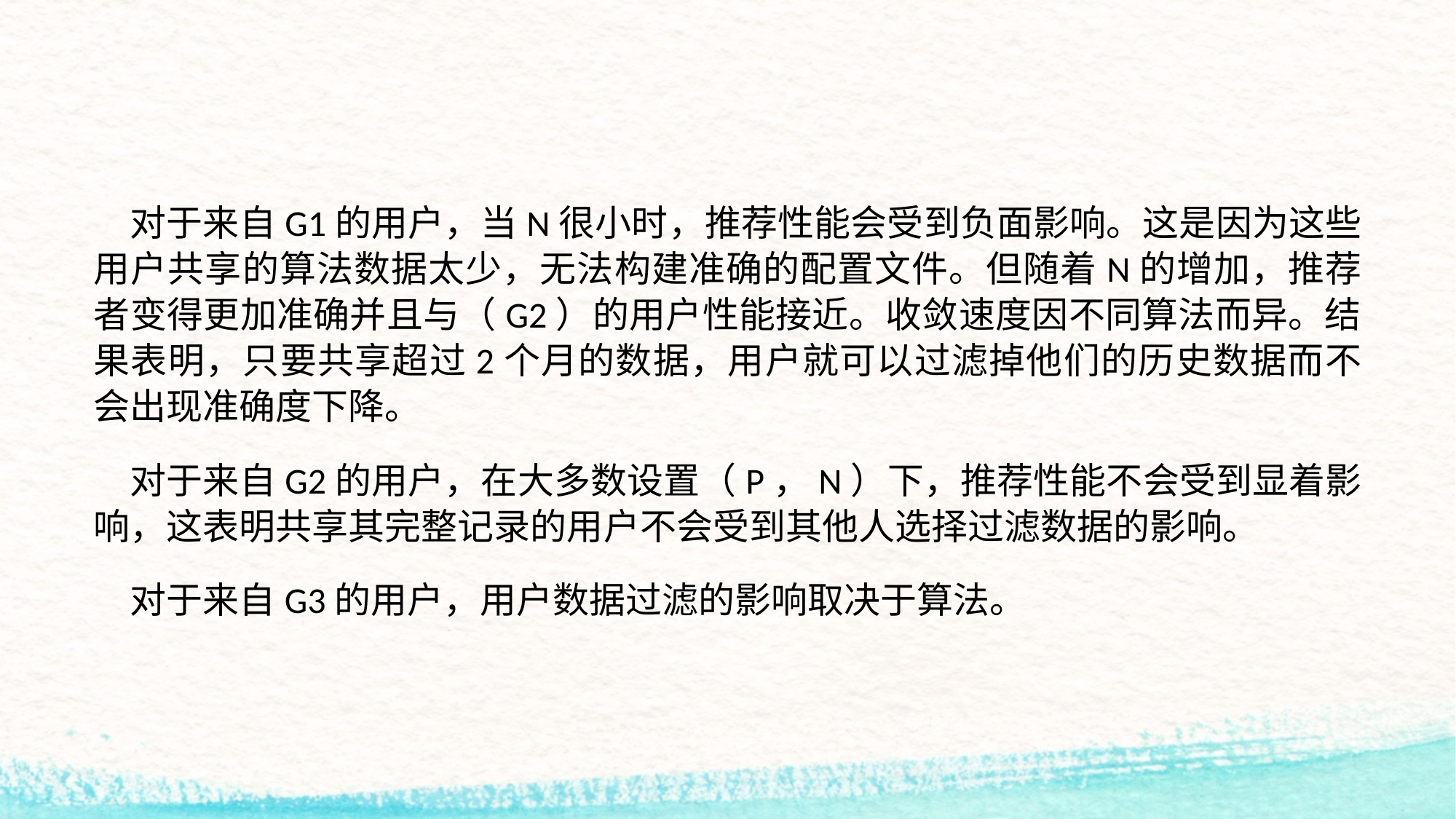

对于来自G1的用户，当N很小时，推荐性能会受到负面影响。这是因为这些用户共享的算法数据太少，无法构建准确的配置文件。但随着N的增加，推荐者变得更加准确并且与（G2）的用户性能接近。收敛速度因不同算法而异。结果表明，只要共享超过2个月的数据，用户就可以过滤掉他们的历史数据而不会出现准确度下降。

对于来自G2的用户，在大多数设置（P，N）下，推荐性能不会受到显着影响，这表明共享其完整记录的用户不会受到其他人选择过滤数据的影响。

对于来自G3的用户，用户数据过滤的影响取决于算法。